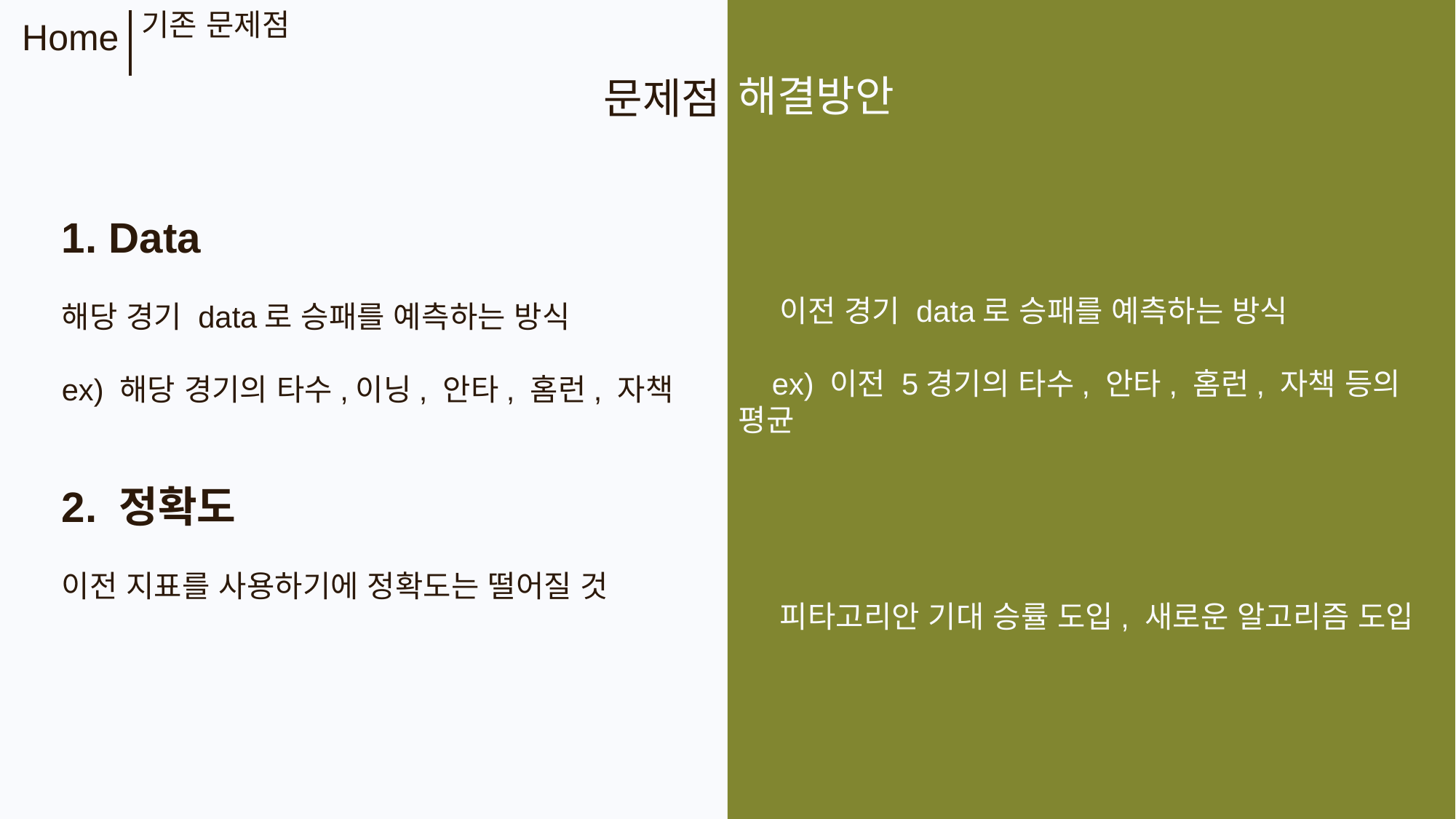

기존 문제점

Home
해결방안
문제점

    이전 경기 data로 승패를 예측하는 방식

    ex) 이전 5경기의 타수, 안타, 홈런, 자책 등의 평균

    피타고리안 기대 승률 도입, 새로운 알고리즘 도입

1. Data

해당 경기 data로 승패를 예측하는 방식

ex) 해당 경기의 타수,이닝, 안타, 홈런, 자책

2. 정확도

이전 지표를 사용하기에 정확도는 떨어질 것